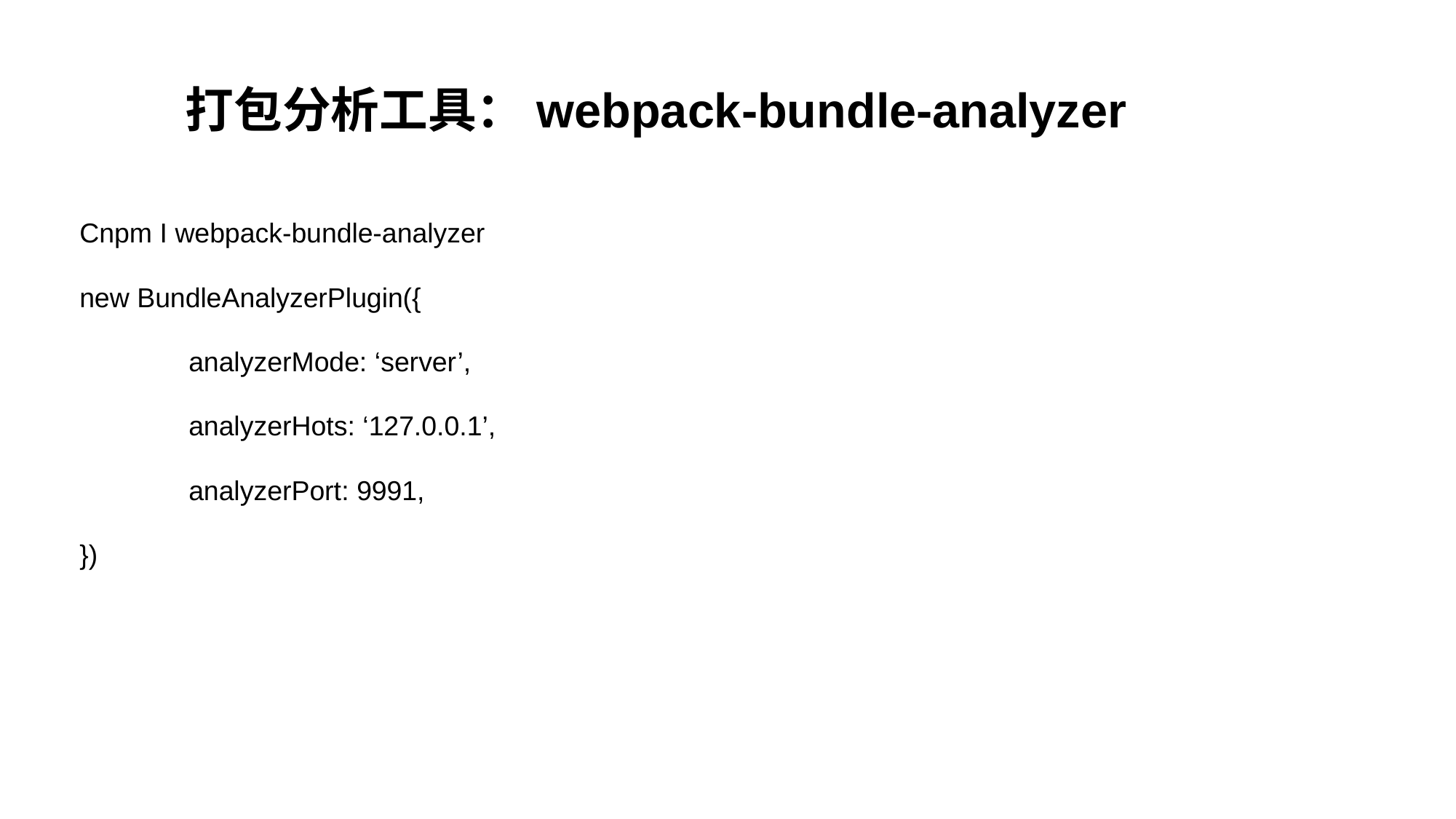

# 打包分析工具：webpack-bundle-analyzer
Cnpm I webpack-bundle-analyzer
new BundleAnalyzerPlugin({
	analyzerMode: ‘server’,
	analyzerHots: ‘127.0.0.1’,
	analyzerPort: 9991,
})